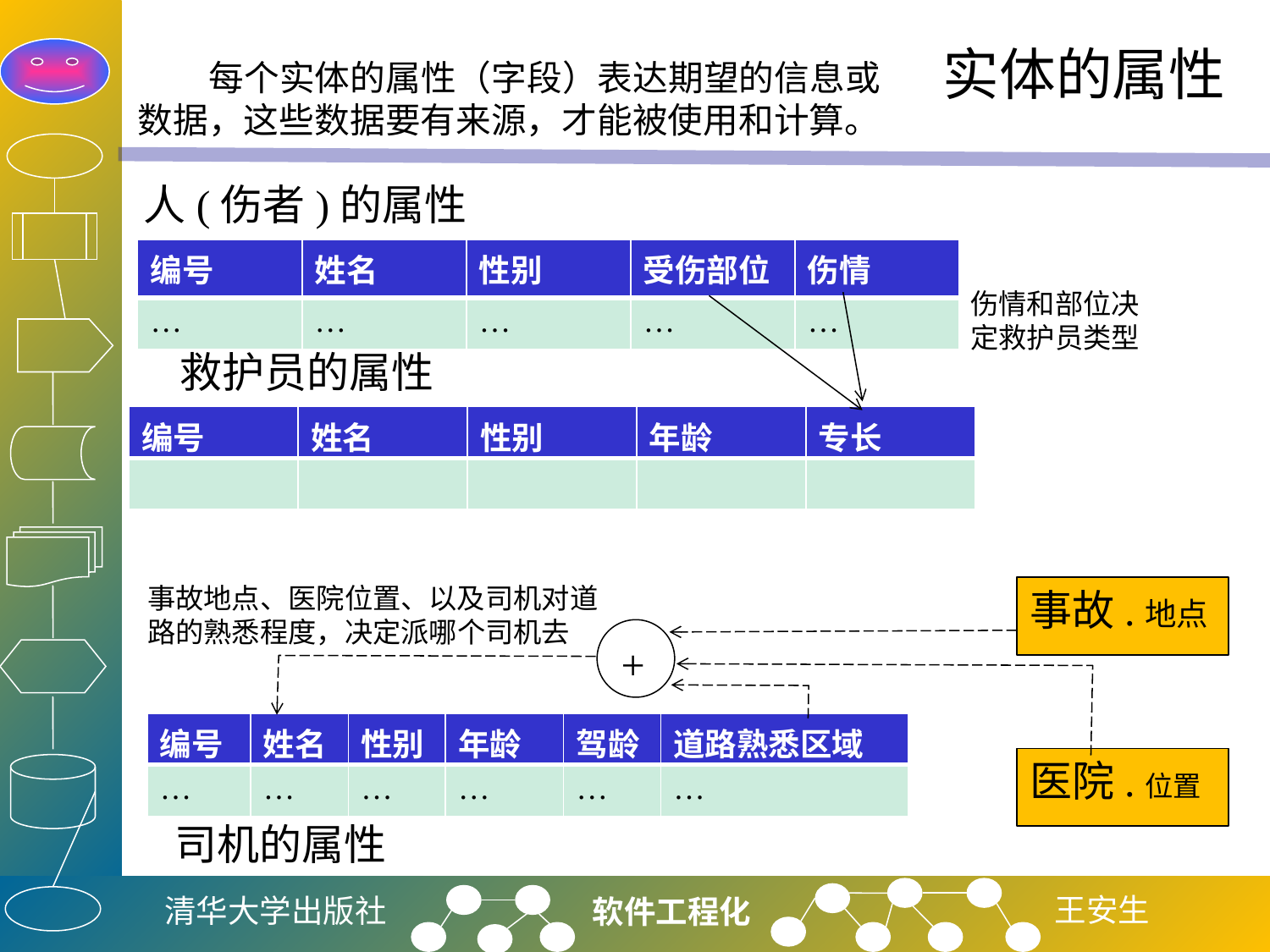

# 实体的属性
        每个实体的属性（字段）表达期望的信息或数据，这些数据要有来源，才能被使用和计算。
人(伤者)的属性
| 编号 | 姓名 | 性别 | 受伤部位 | 伤情 |
| --- | --- | --- | --- | --- |
| … | … | … | … | … |
伤情和部位决定救护员类型
救护员的属性
| 编号 | 姓名 | 性别 | 年龄 | 专长 |
| --- | --- | --- | --- | --- |
|  |  |  |  |  |
事故地点、医院位置、以及司机对道路的熟悉程度，决定派哪个司机去
事故.地点
+

| 编号 | 姓名 | 性别 | 年龄 | 驾龄 | 道路熟悉区域 |
| --- | --- | --- | --- | --- | --- |
| … | … | … | … | … | … |
医院.位置
司机的属性